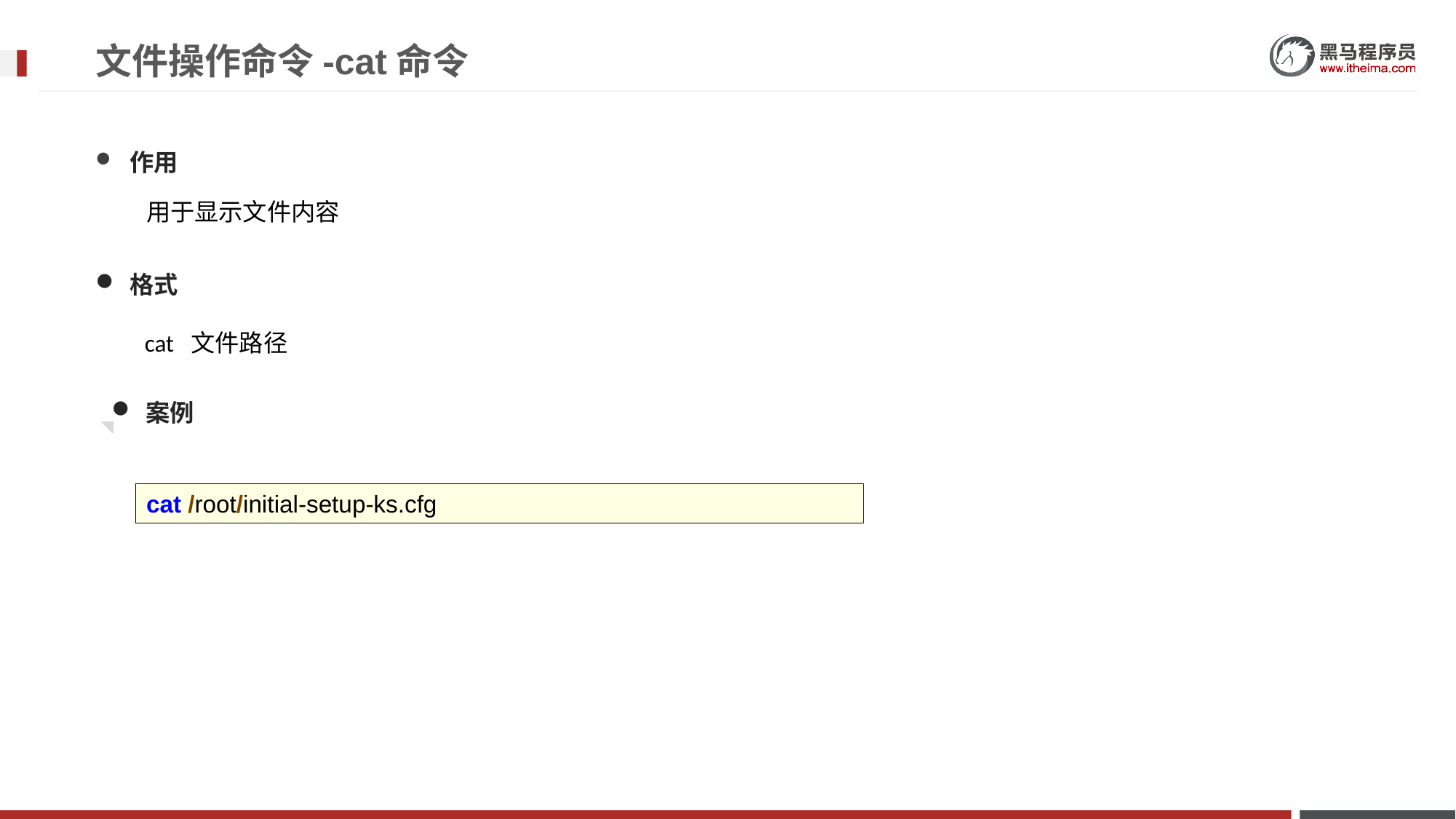

# 文件操作命令-cat命令
作用
用于显示文件内容
格式

         cat  文件路径
案例

cat /root/initial-setup-ks.cfg